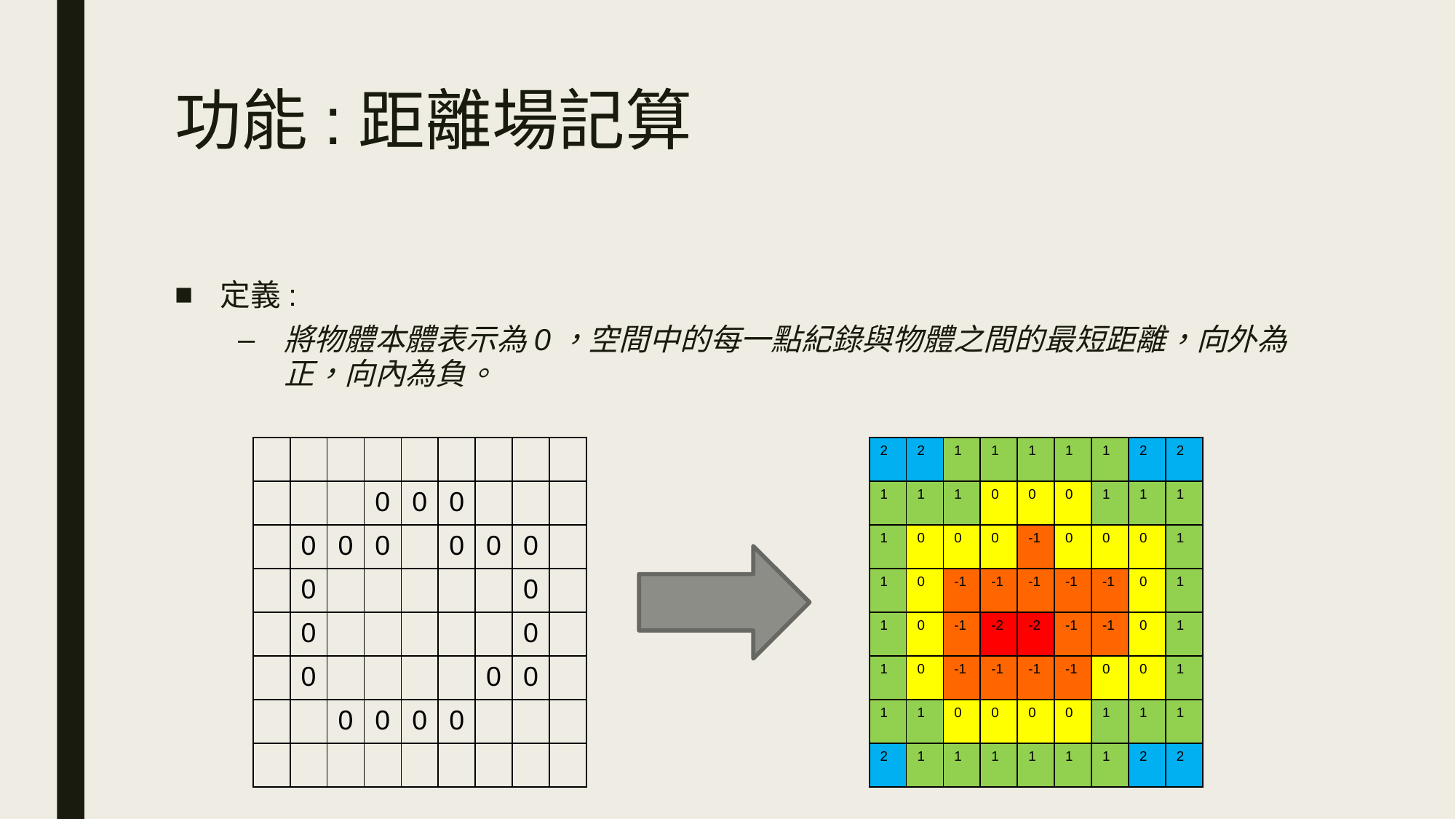

# 功能:距離場記算
定義:
將物體本體表示為0，空間中的每一點紀錄與物體之間的最短距離，向外為正，向內為負。

|  |  |  |  |  |  |  |  |  |
| --- | --- | --- | --- | --- | --- | --- | --- | --- |
|  |  |  | 0 | 0 | 0 |  |  |  |
|  | 0 | 0 | 0 |  | 0 | 0 | 0 |  |
|  | 0 |  |  |  |  |  | 0 |  |
|  | 0 |  |  |  |  |  | 0 |  |
|  | 0 |  |  |  |  | 0 | 0 |  |
|  |  | 0 | 0 | 0 | 0 |  |  |  |
|  |  |  |  |  |  |  |  |  |
| 2 | 2 | 1 | 1 | 1 | 1 | 1 | 2 | 2 |
| --- | --- | --- | --- | --- | --- | --- | --- | --- |
| 1 | 1 | 1 | 0 | 0 | 0 | 1 | 1 | 1 |
| 1 | 0 | 0 | 0 | -1 | 0 | 0 | 0 | 1 |
| 1 | 0 | -1 | -1 | -1 | -1 | -1 | 0 | 1 |
| 1 | 0 | -1 | -2 | -2 | -1 | -1 | 0 | 1 |
| 1 | 0 | -1 | -1 | -1 | -1 | 0 | 0 | 1 |
| 1 | 1 | 0 | 0 | 0 | 0 | 1 | 1 | 1 |
| 2 | 1 | 1 | 1 | 1 | 1 | 1 | 2 | 2 |